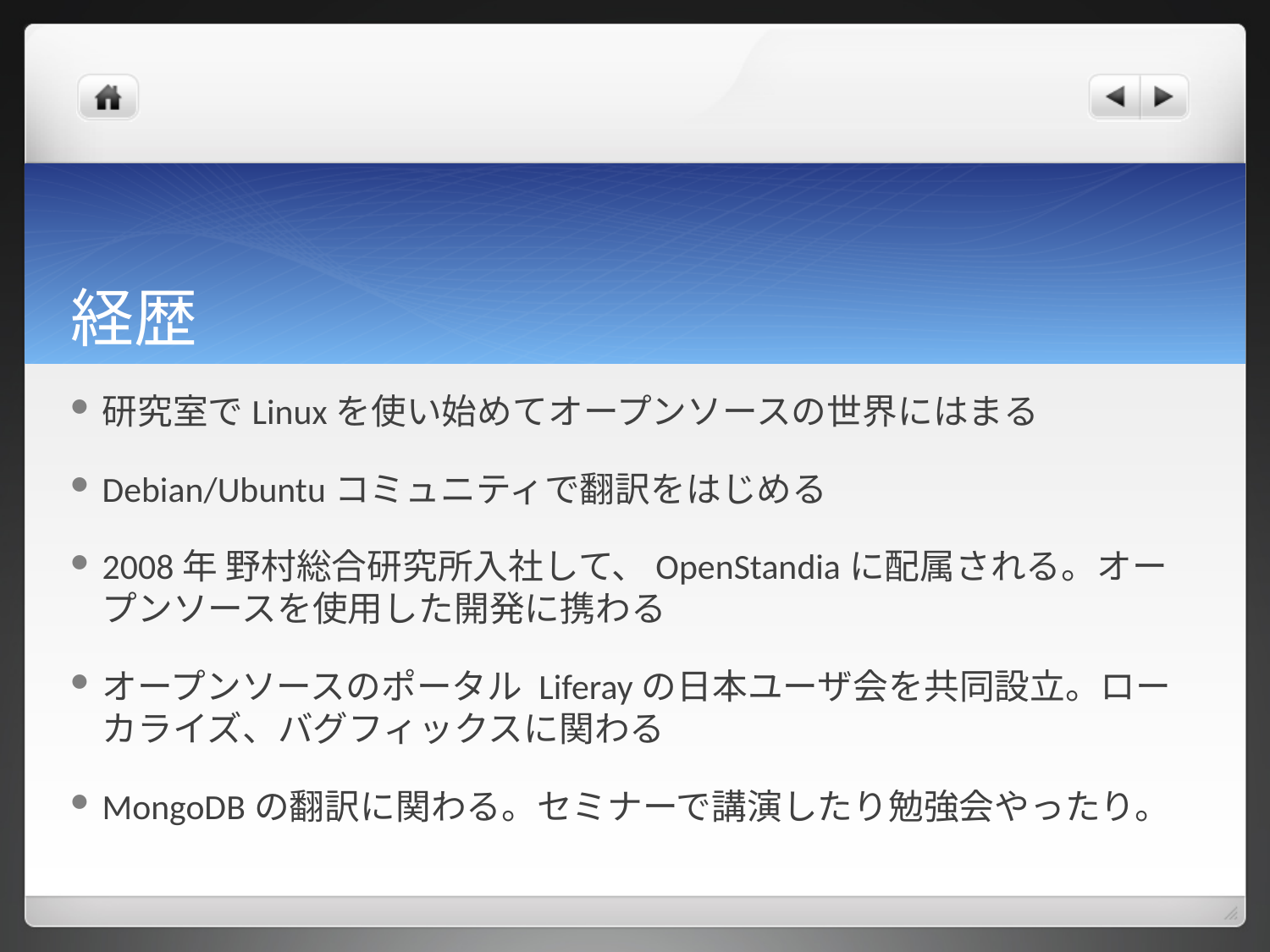

# 経歴
研究室でLinuxを使い始めてオープンソースの世界にはまる
Debian/Ubuntuコミュニティで翻訳をはじめる
2008年 野村総合研究所入社して、OpenStandiaに配属される。オープンソースを使用した開発に携わる
オープンソースのポータル Liferayの日本ユーザ会を共同設立。ローカライズ、バグフィックスに関わる
MongoDBの翻訳に関わる。セミナーで講演したり勉強会やったり。